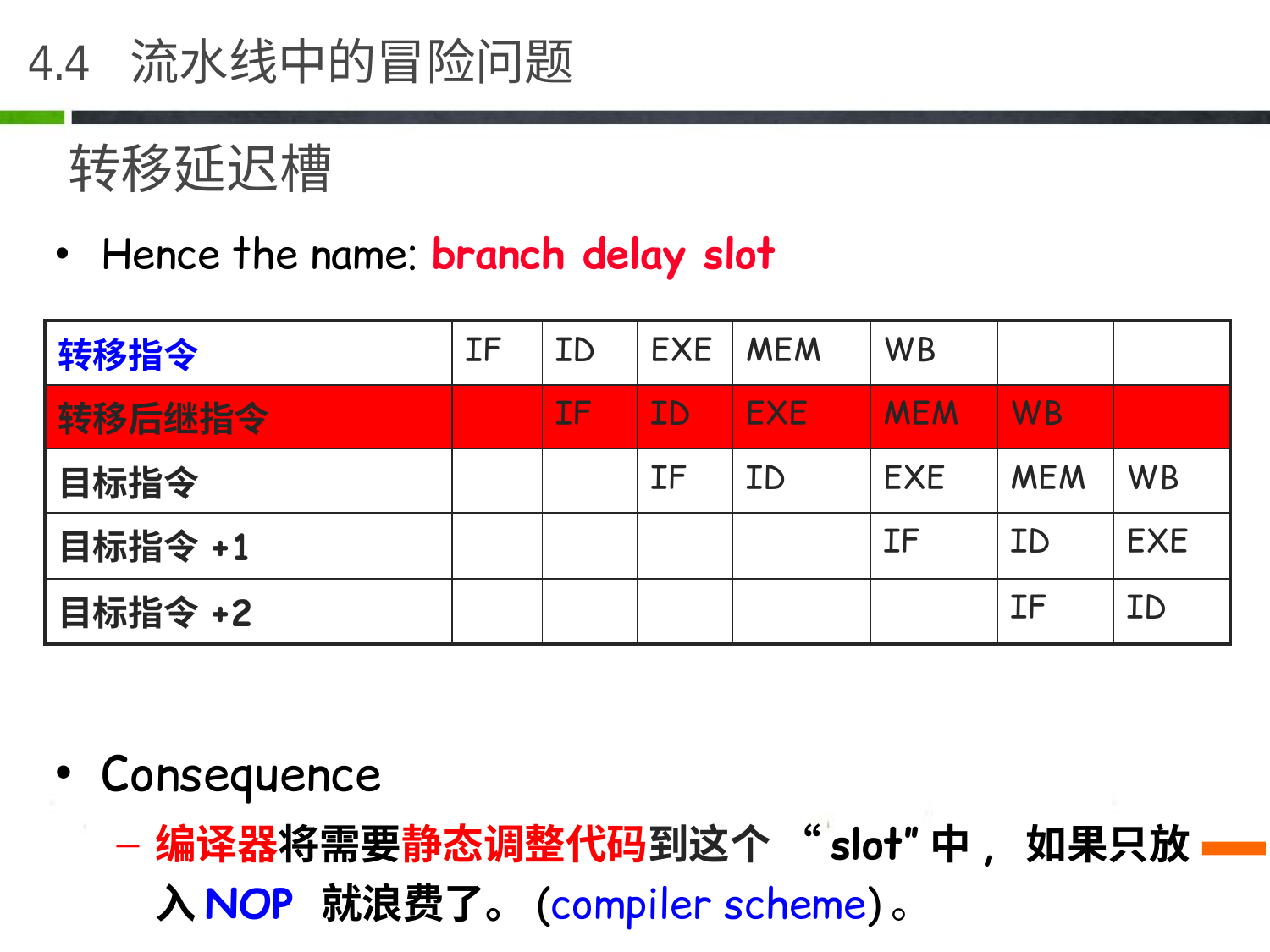

4.4  流水线中的冒险问题
# 转移延迟槽
Hence the name: branch delay slot

Consequence
编译器将需要静态调整代码到这个 “slot”中, 如果只放入NOP 就浪费了。(compiler scheme)。
| 转移指令 | IF | ID | EXE | MEM | WB |  |  |
| --- | --- | --- | --- | --- | --- | --- | --- |
| 转移后继指令 |  | IF | ID | EXE | MEM | WB |  |
| 目标指令 |  |  | IF | ID | EXE | MEM | WB |
| 目标指令+1 |  |  |  |  | IF | ID | EXE |
| 目标指令+2 |  |  |  |  |  | IF | ID |
92